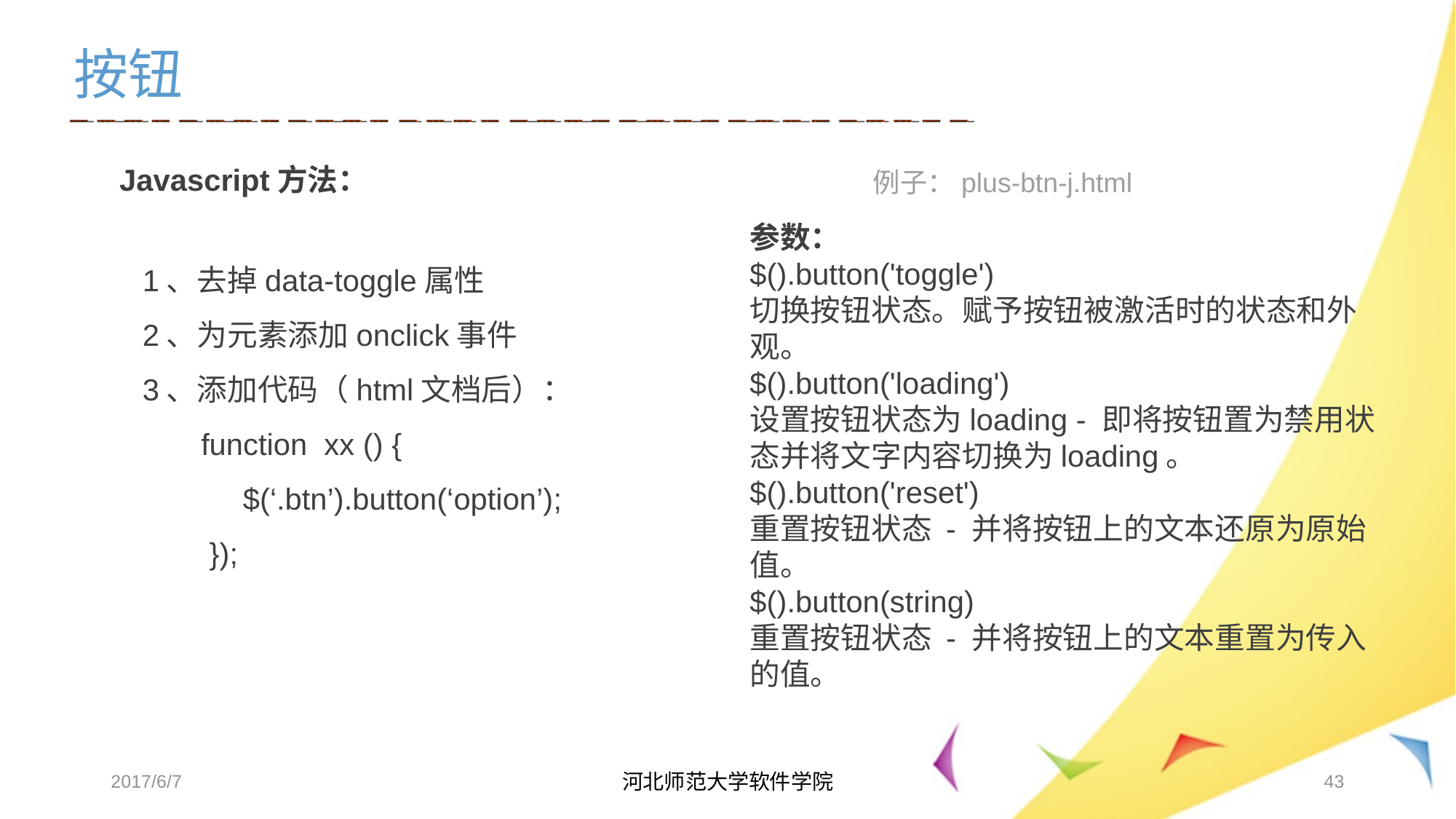

按钮
Javascript方法：
例子：plus-btn-j.html
参数：
$().button('toggle')
切换按钮状态。赋予按钮被激活时的状态和外观。
$().button('loading')
设置按钮状态为loading - 即将按钮置为禁用状态并将文字内容切换为loading。
$().button('reset')
重置按钮状态 - 并将按钮上的文本还原为原始值。
$().button(string)
重置按钮状态 - 并将按钮上的文本重置为传入的值。

1、去掉data-toggle属性
2、为元素添加onclick事件
3、添加代码（html文档后）：
       function  xx () {
            $(‘.btn’).button(‘option’);
        });
2017/6/7
河北师范大学软件学院
43